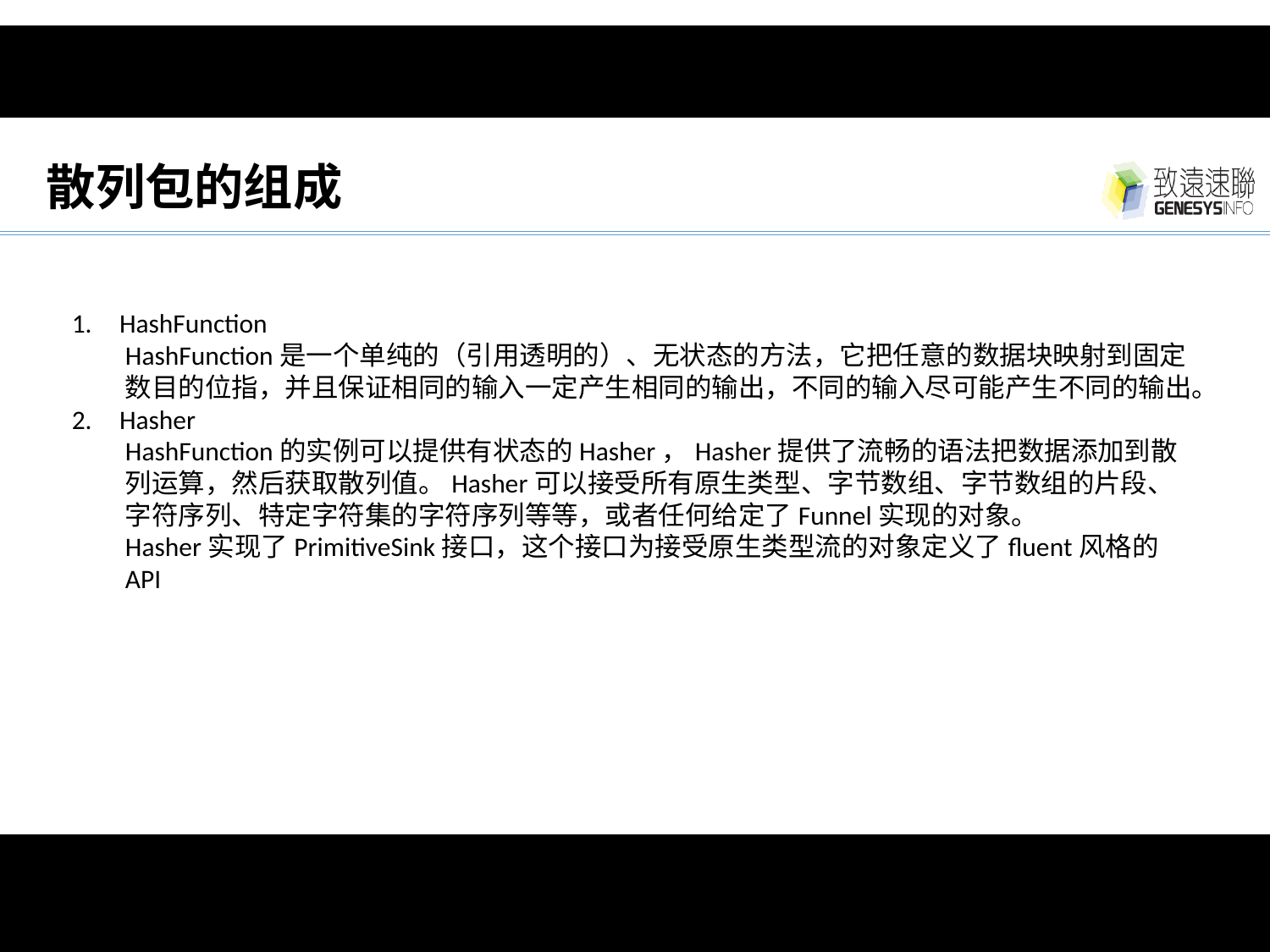

散列包的组成

HashFunction
HashFunction是一个单纯的（引用透明的）、无状态的方法，它把任意的数据块映射到固定数目的位指，并且保证相同的输入一定产生相同的输出，不同的输入尽可能产生不同的输出。
Hasher
HashFunction的实例可以提供有状态的Hasher，Hasher提供了流畅的语法把数据添加到散列运算，然后获取散列值。Hasher可以接受所有原生类型、字节数组、字节数组的片段、字符序列、特定字符集的字符序列等等，或者任何给定了Funnel实现的对象。
Hasher实现了PrimitiveSink接口，这个接口为接受原生类型流的对象定义了fluent风格的API